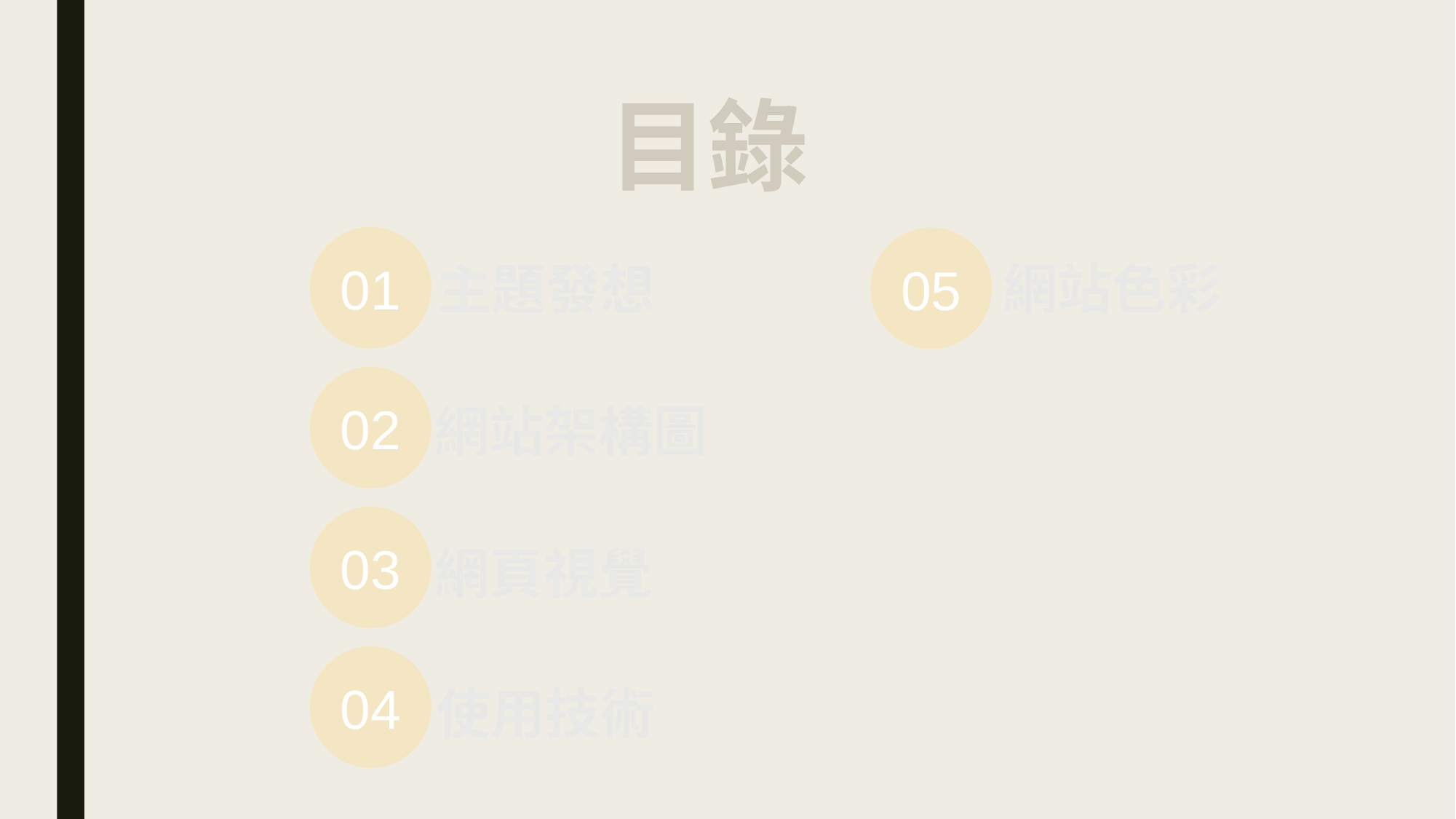

目錄
01
05
網站色彩
主題發想
02
網站架構圖
03
網頁視覺
04
使用技術